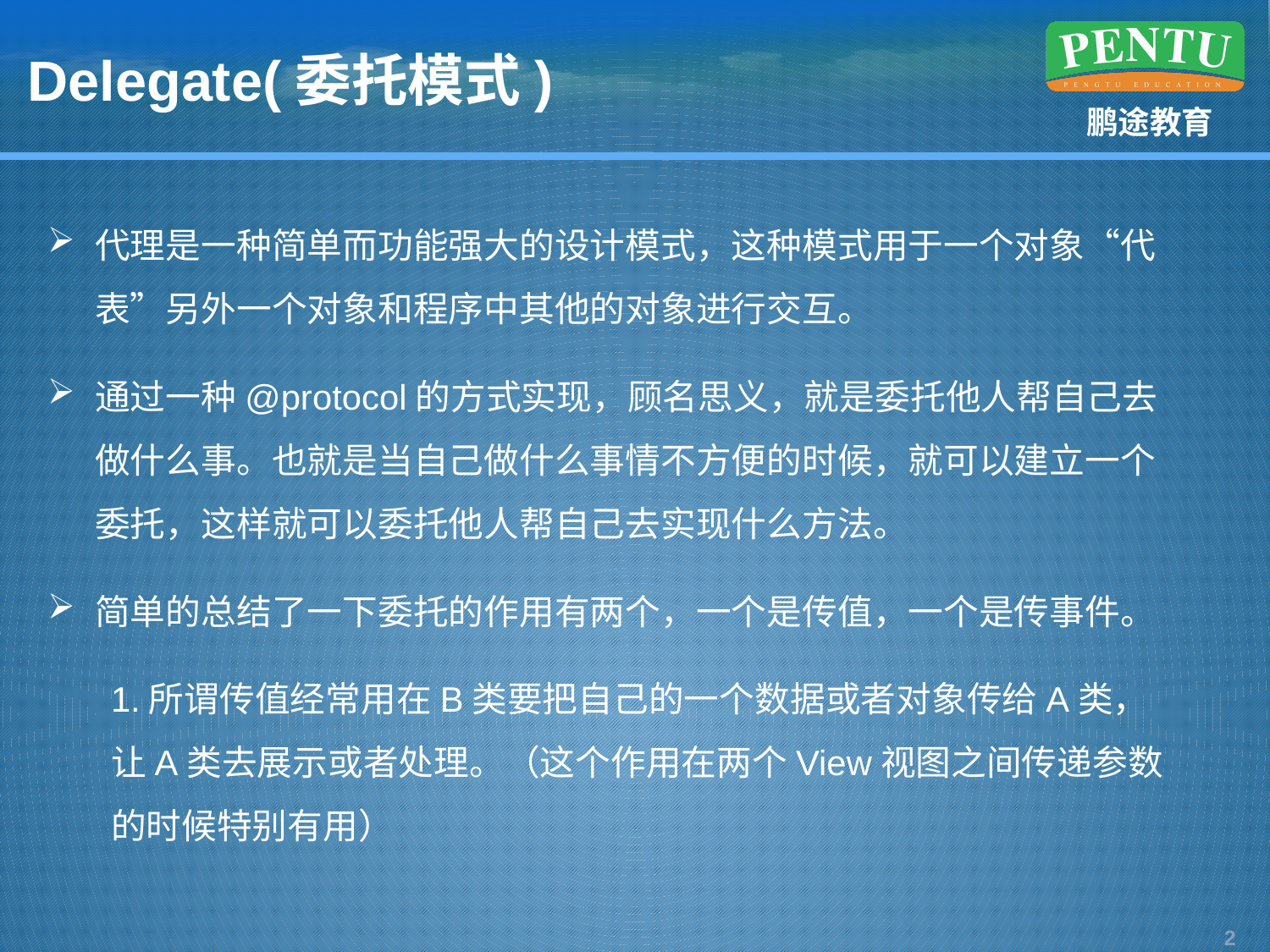

# Delegate(委托模式)
代理是一种简单而功能强大的设计模式，这种模式用于一个对象“代表”另外一个对象和程序中其他的对象进行交互。
通过一种@protocol的方式实现，顾名思义，就是委托他人帮自己去做什么事。也就是当自己做什么事情不方便的时候，就可以建立一个委托，这样就可以委托他人帮自己去实现什么方法。
简单的总结了一下委托的作用有两个，一个是传值，一个是传事件。
1.所谓传值经常用在B类要把自己的一个数据或者对象传给A类，让A类去展示或者处理。（这个作用在两个View视图之间传递参数的时候特别有用）
2